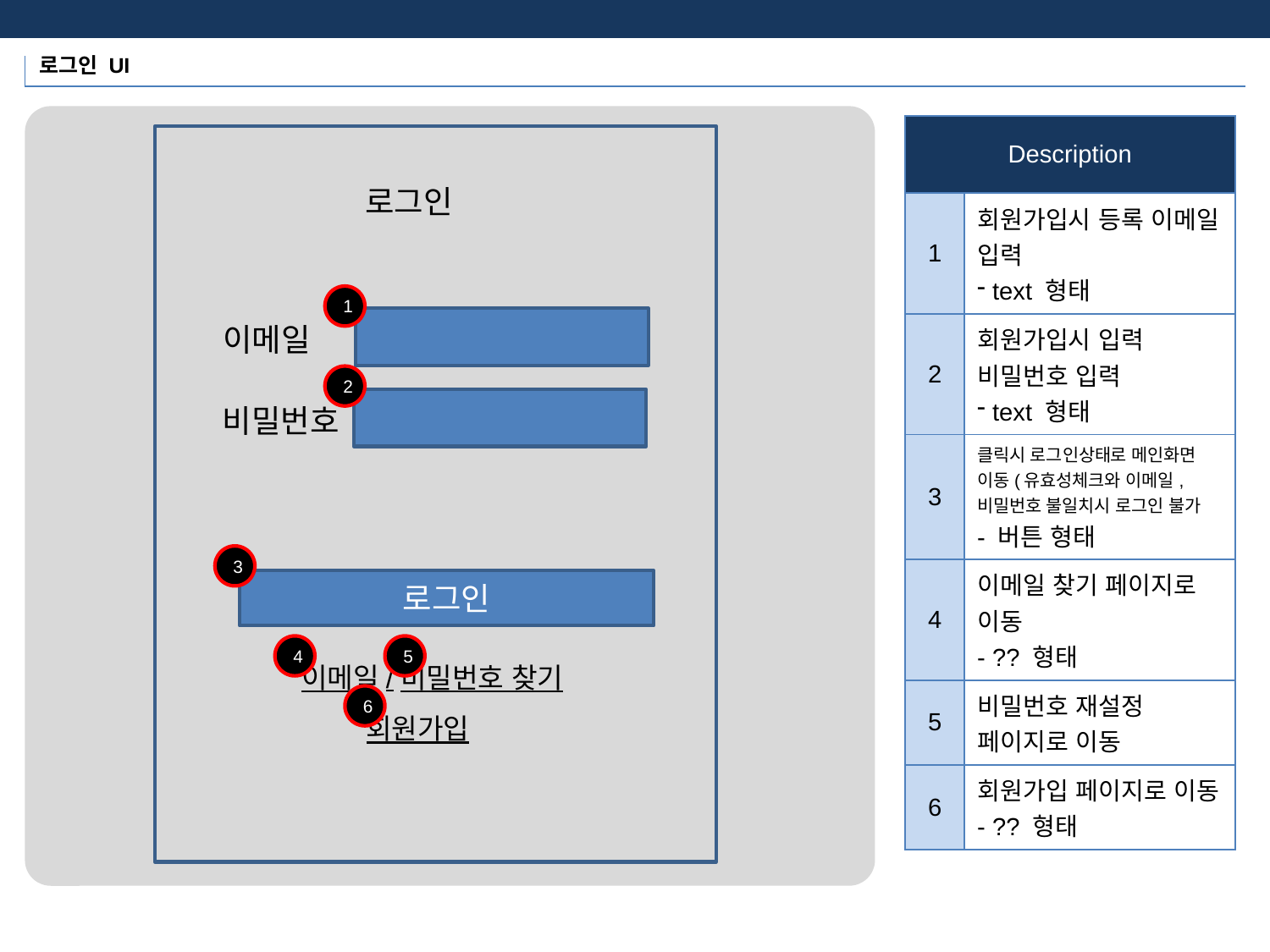

로그인 UI

| Description |  |
| --- | --- |
| 1 | 회원가입시 등록 이메일 입력 text 형태 |
| 2 | 회원가입시 입력 비밀번호 입력 text 형태 |
| 3 | 클릭시 로그인상태로 메인화면 이동(유효성체크와 이메일,비밀번호 불일치시 로그인 불가 - 버튼 형태 |
| 4 | 이메일 찾기 페이지로 이동 - ?? 형태 |
| 5 | 비밀번호 재설정 페이지로 이동 |
| 6 | 회원가입 페이지로 이동 - ?? 형태 |

로그인
1

이메일
2

비밀번호
3
로그인
4
5
이메일/비밀번호 찾기
6
회원가입